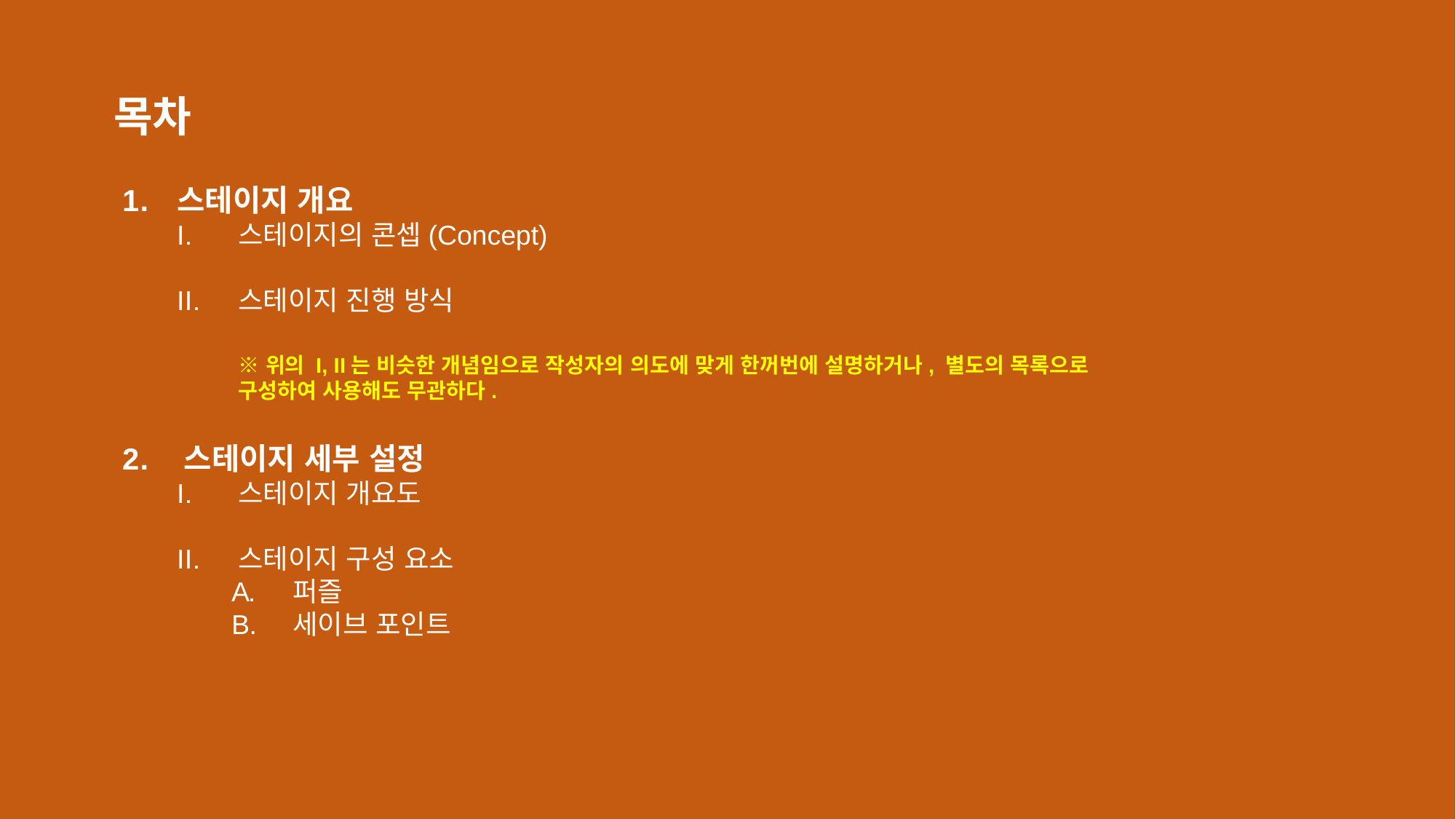

목차
스테이지 개요
스테이지의 콘셉(Concept)
스테이지 진행 방식
※ 위의 I, II는 비슷한 개념임으로 작성자의 의도에 맞게 한꺼번에 설명하거나, 별도의 목록으로
구성하여 사용해도 무관하다.

스테이지 세부 설정
스테이지 개요도
스테이지 구성 요소
퍼즐
세이브 포인트